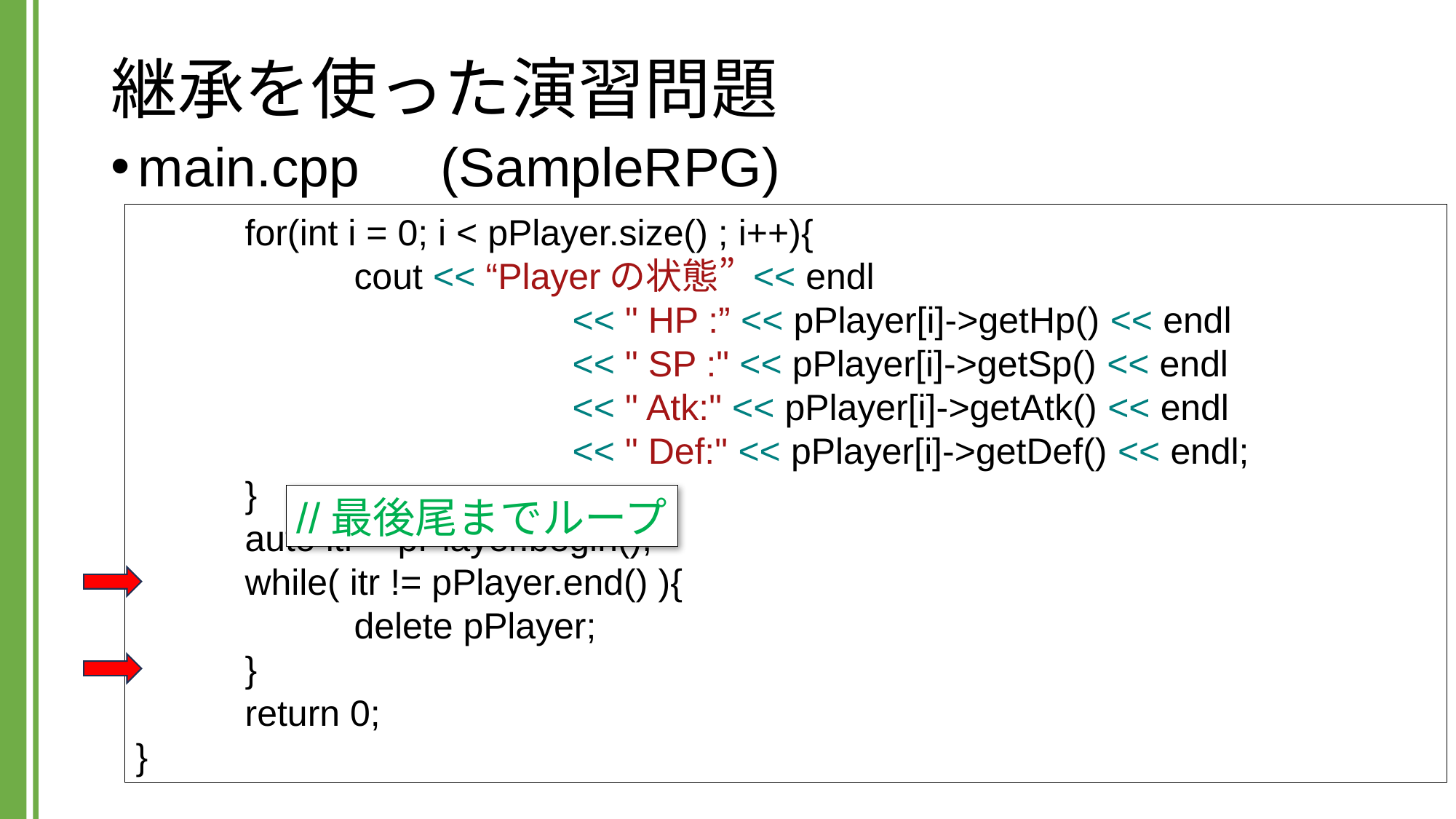

# 継承を使った演習問題
main.cpp　(SampleRPG)

	for(int i = 0; i < pPlayer.size() ; i++){
		cout << “Playerの状態” << endl
				<< " HP :” << pPlayer[i]->getHp() << endl
				<< " SP :" << pPlayer[i]->getSp() << endl
				<< " Atk:" << pPlayer[i]->getAtk() << endl
				<< " Def:" << pPlayer[i]->getDef() << endl;
	}
	auto itr = pPlayer.begin();
	while( itr != pPlayer.end() ){
		delete pPlayer;
	}
	return 0;
}
//最後尾までループ